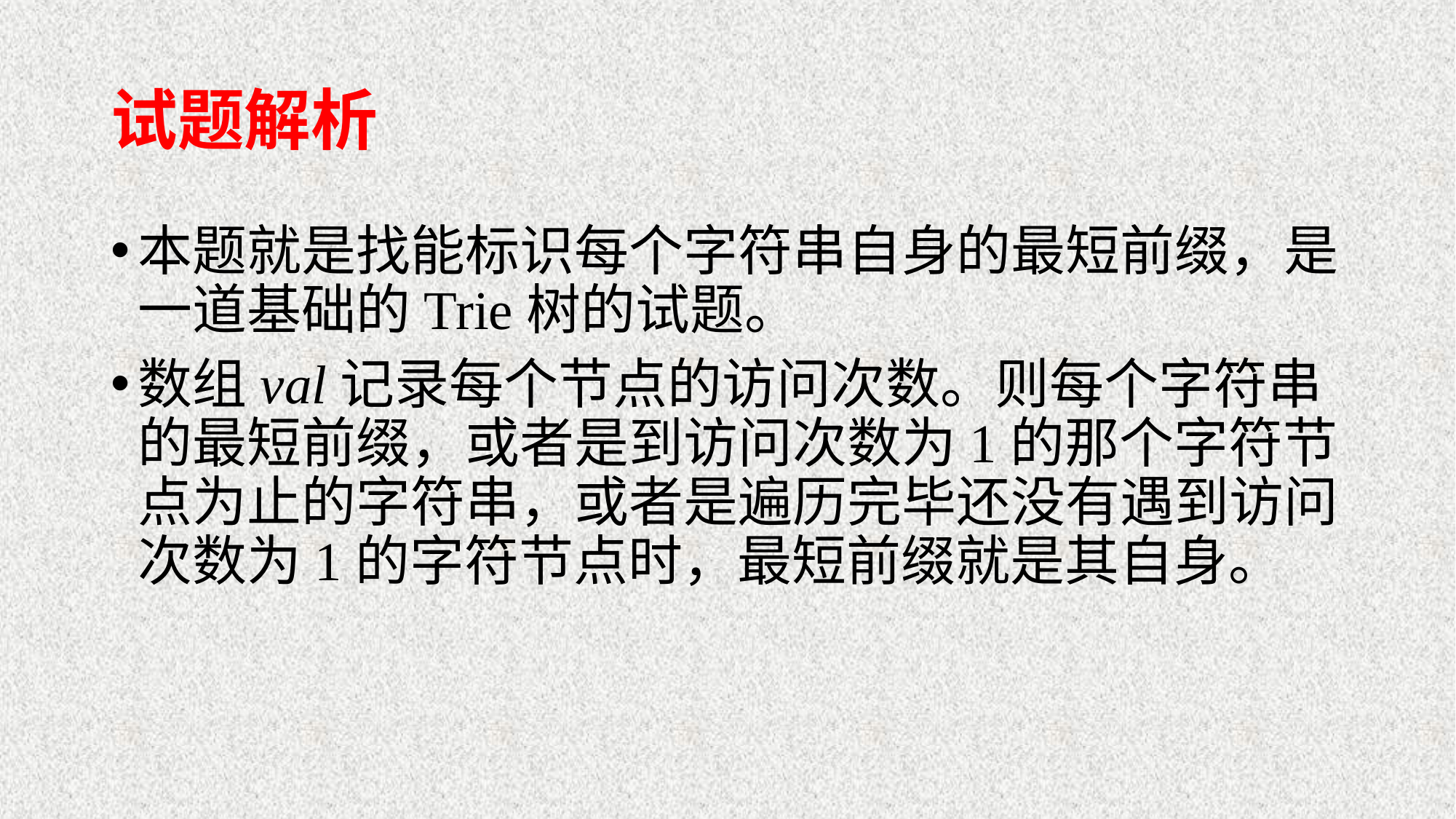

# 试题解析
本题就是找能标识每个字符串自身的最短前缀，是一道基础的Trie树的试题。
数组val记录每个节点的访问次数。则每个字符串的最短前缀，或者是到访问次数为1的那个字符节点为止的字符串，或者是遍历完毕还没有遇到访问次数为1的字符节点时，最短前缀就是其自身。